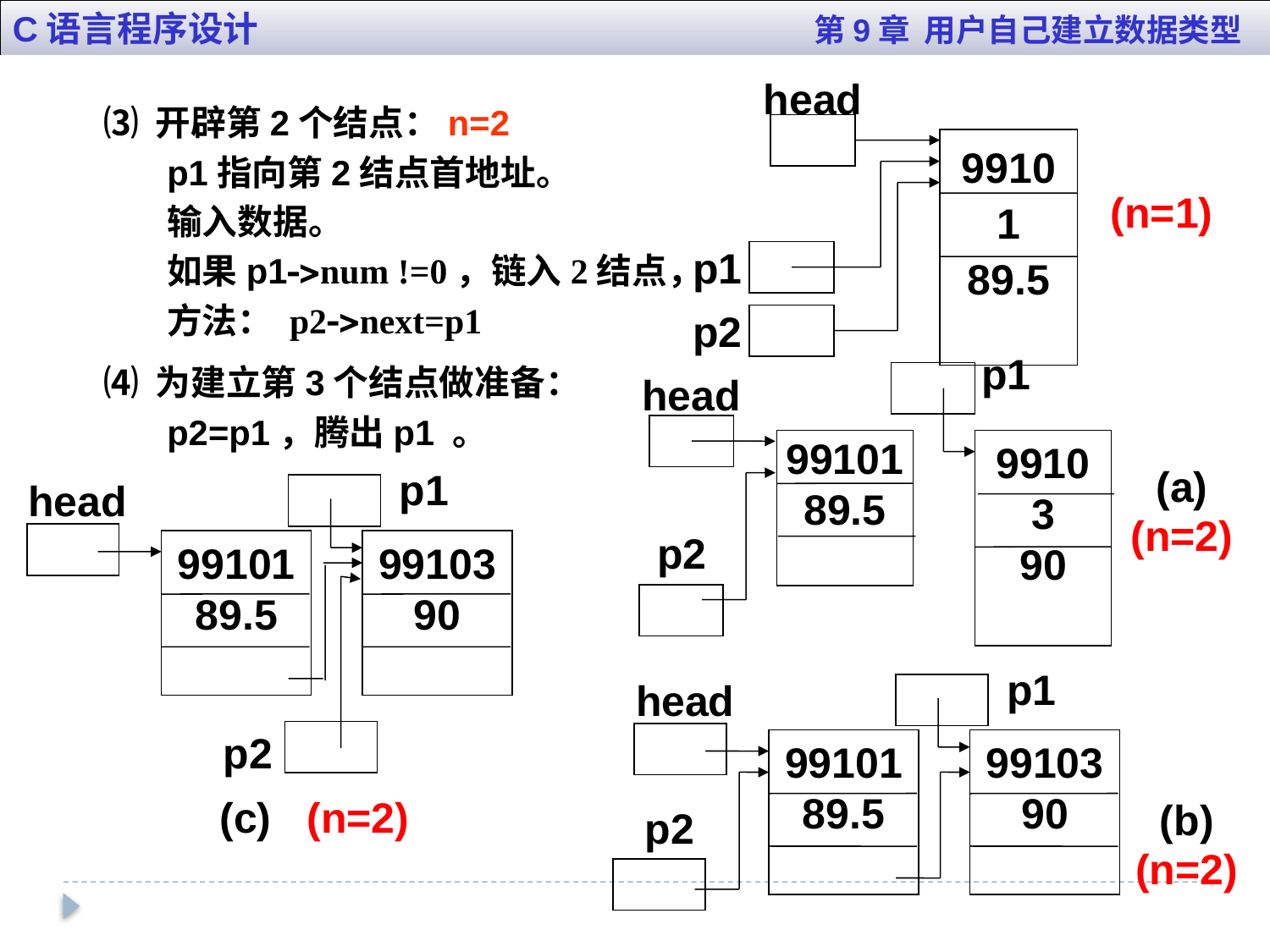

C语言程序设计                                                                     第9章  用户自己建立数据类型
head

99101
89.5

p1

p2

(n=1)
⑶ 开辟第2个结点：n=2
p1指向第2结点首地址。
输入数据。
如果p1−>num !=0，链入2结点，
方法： p2−>next=p1
p1

head

99101
89.5

99103
90

p2

(a)
(n=2)
⑷ 为建立第3个结点做准备：
p2=p1，腾出p1 。
head

p1

99101
89.5

99103
90

p2

(c)   (n=2)
head

p1

99101
89.5

99103
90

(b)
(n=2)
p2